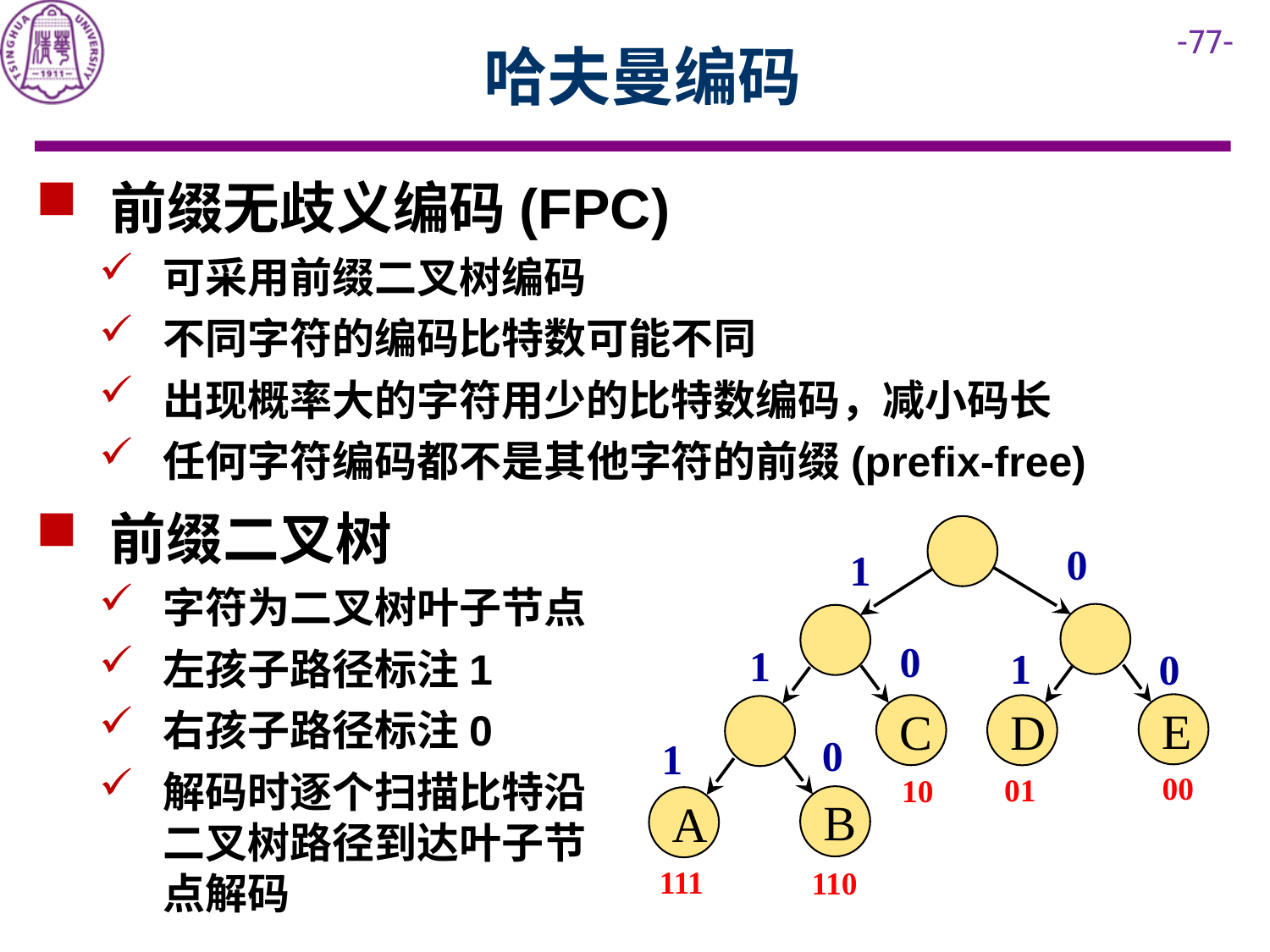

# 哈夫曼编码
 前缀无歧义编码(FPC)
可采用前缀二叉树编码
不同字符的编码比特数可能不同
出现概率大的字符用少的比特数编码，减小码长
任何字符编码都不是其他字符的前缀(prefix-free)
 前缀二叉树
字符为二叉树叶子节点
左孩子路径标注1
右孩子路径标注0
解码时逐个扫描比特沿二叉树路径到达叶子节点解码

0
1

0
1
1
0
E
C
D

0
1
00
01
10
B
A
111
110